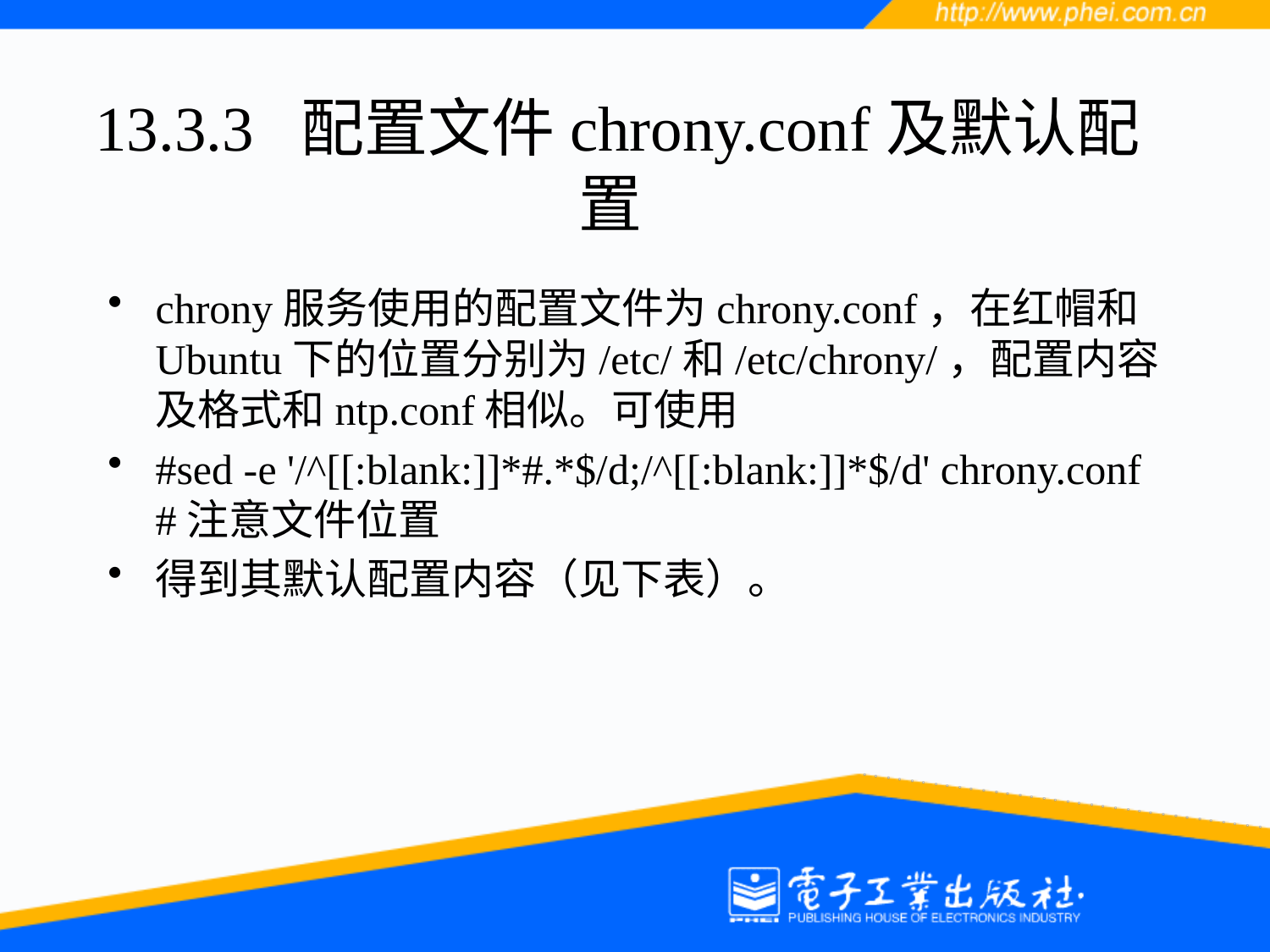

# 13.3.3  配置文件chrony.conf及默认配置
chrony服务使用的配置文件为chrony.conf，在红帽和Ubuntu下的位置分别为/etc/和/etc/chrony/，配置内容及格式和ntp.conf相似。可使用
#sed -e '/^[[:blank:]]*#.*$/d;/^[[:blank:]]*$/d' chrony.conf  #注意文件位置
得到其默认配置内容（见下表）。